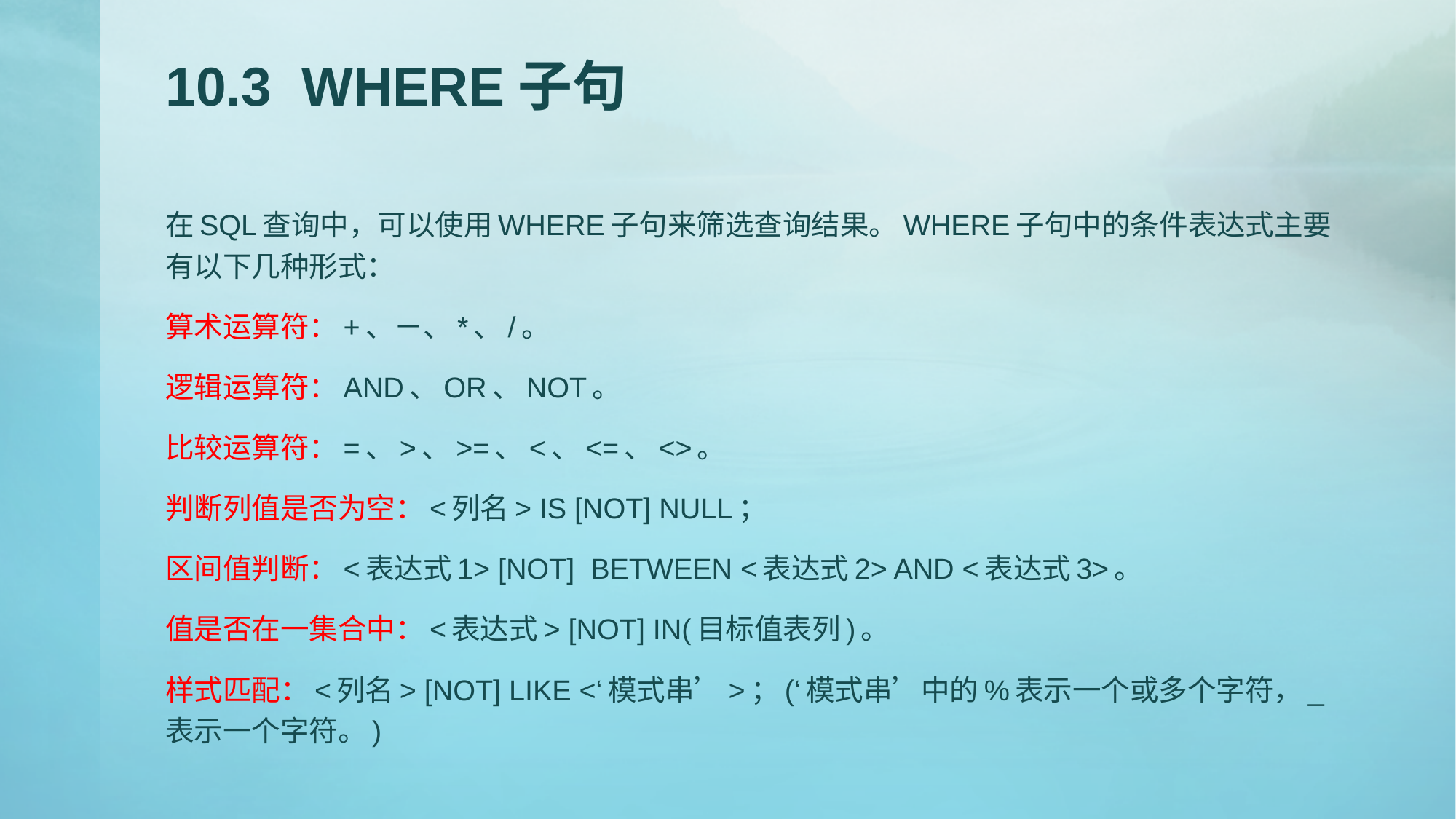

# 10.3  WHERE子句
在SQL查询中，可以使用WHERE子句来筛选查询结果。WHERE子句中的条件表达式主要有以下几种形式：
算术运算符：+、－、*、/。
逻辑运算符：AND、OR、NOT。
比较运算符：=、>、>=、<、<=、<>。
判断列值是否为空：<列名> IS [NOT] NULL；
区间值判断：<表达式1> [NOT]  BETWEEN <表达式2> AND <表达式3>。
值是否在一集合中：<表达式> [NOT] IN(目标值表列)。
样式匹配：<列名> [NOT] LIKE <‘模式串’>；(‘模式串’中的%表示一个或多个字符，_表示一个字符。)